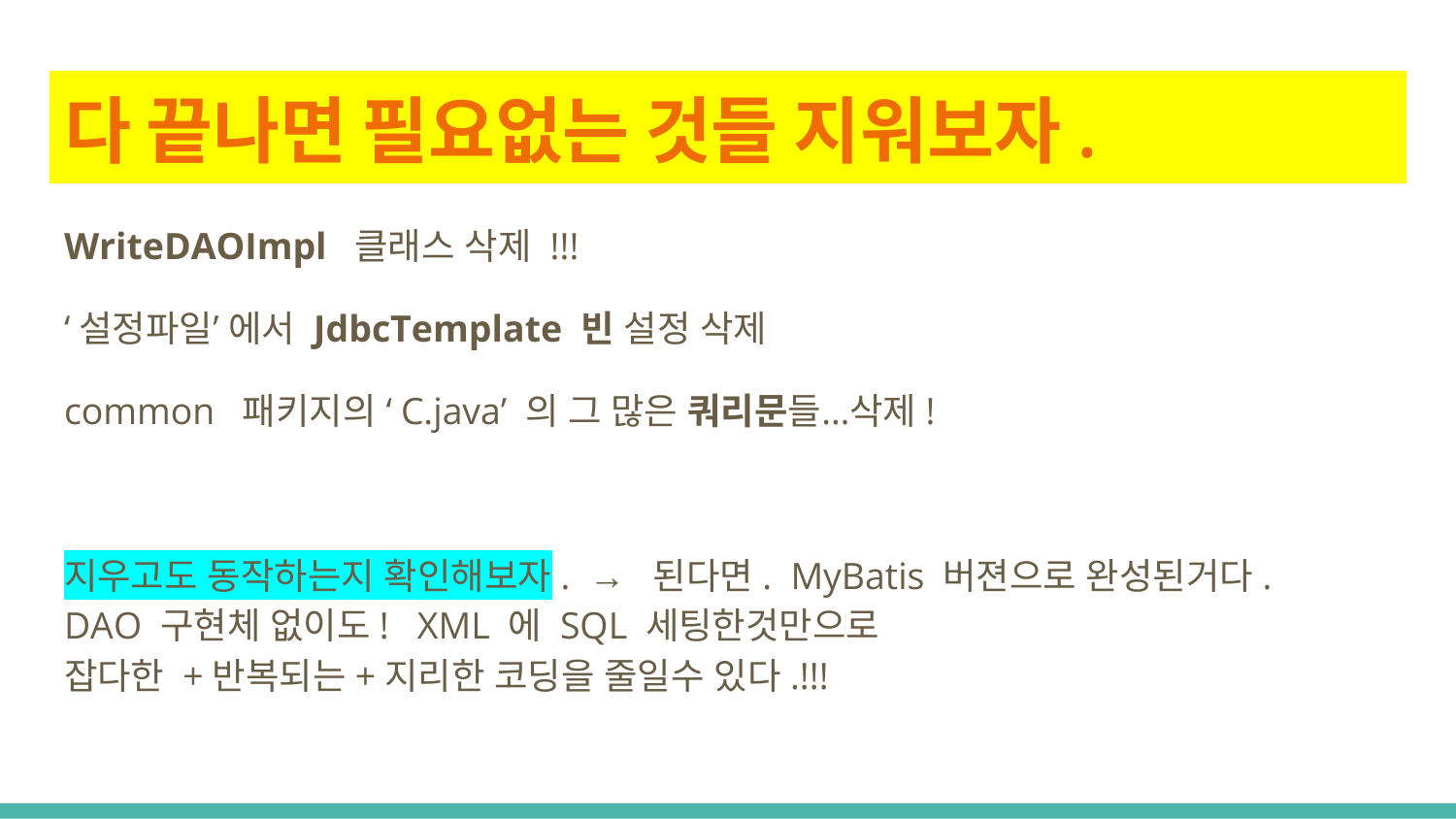

# 다 끝나면 필요없는 것들 지워보자.
WriteDAOImpl  클래스 삭제 !!!
‘설정파일’ 에서 JdbcTemplate 빈 설정 삭제
common  패키지의 ‘C.java’ 의 그 많은 쿼리문들…삭제!

지우고도 동작하는지 확인해보자.  →  된다면.  MyBatis 버젼으로 완성된거다.
DAO 구현체 없이도!   XML 에 SQL 세팅한것만으로
잡다한 +반복되는+지리한 코딩을 줄일수 있다.!!!